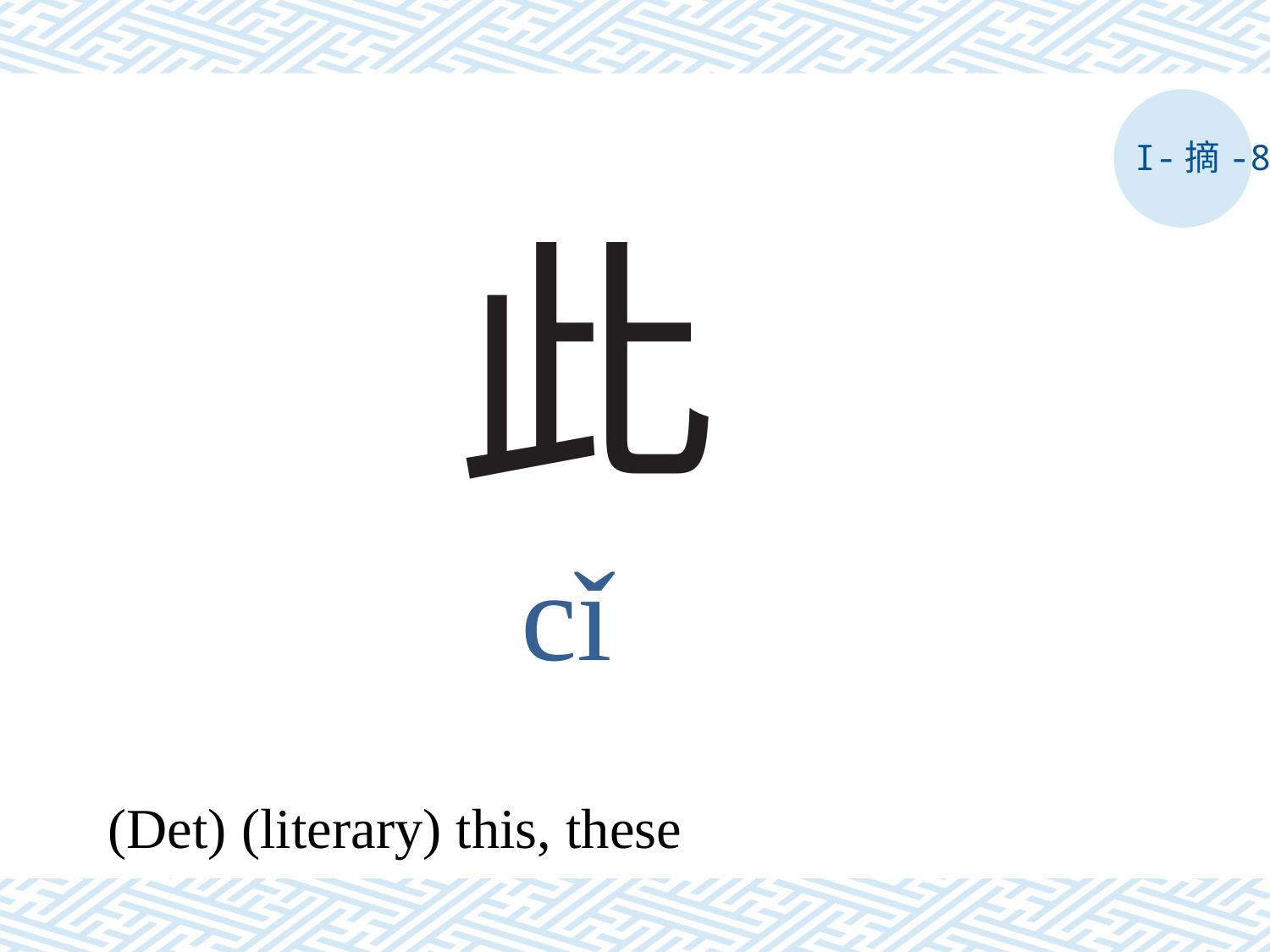

I-摘-8

# 此
cǐ
(Det) (literary) this, these